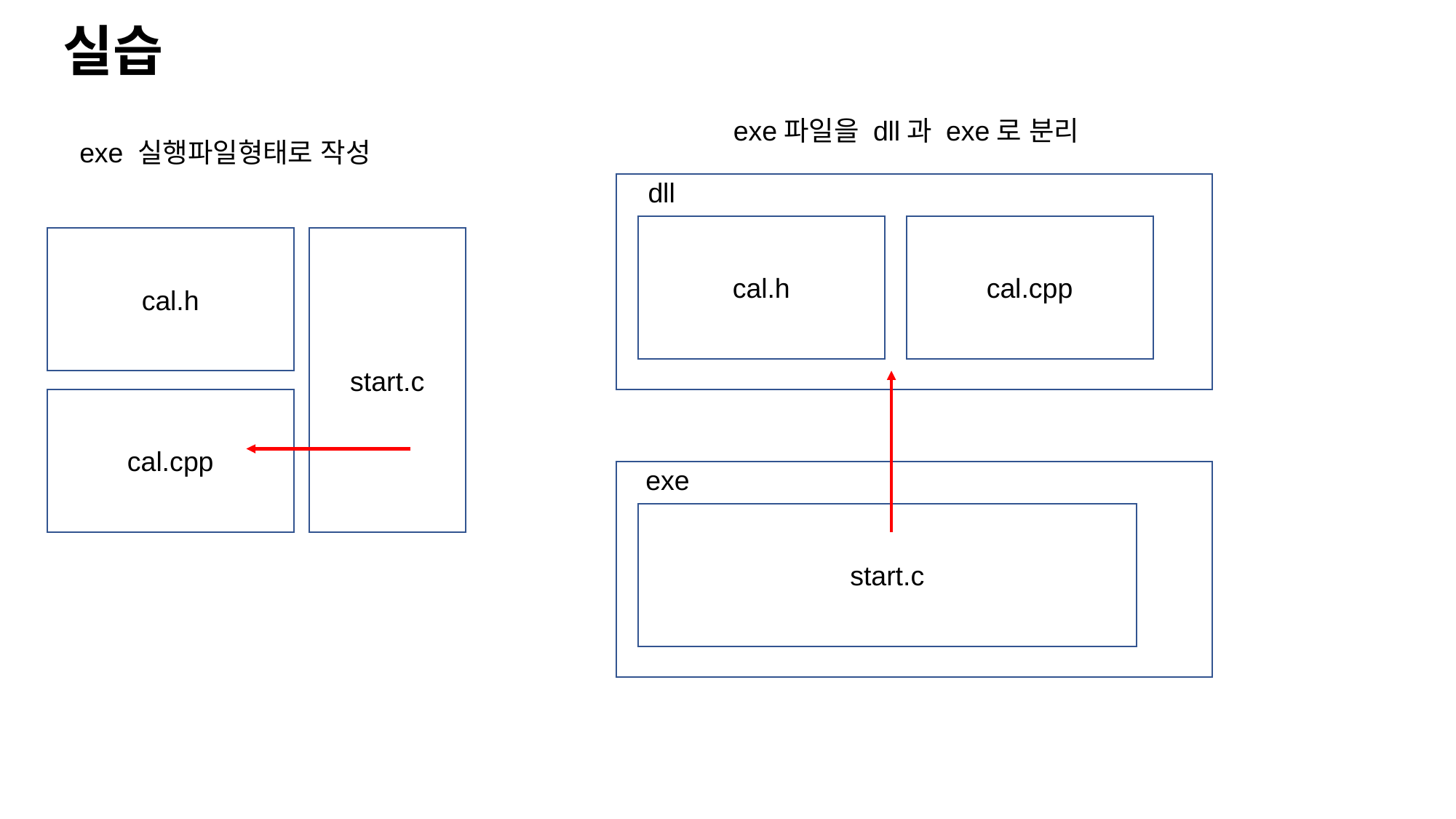

실습
exe파일을 dll과 exe로 분리
exe 실행파일형태로 작성
dll

cal.cpp
cal.h
start.c
cal.h
cal.cpp
exe

start.c